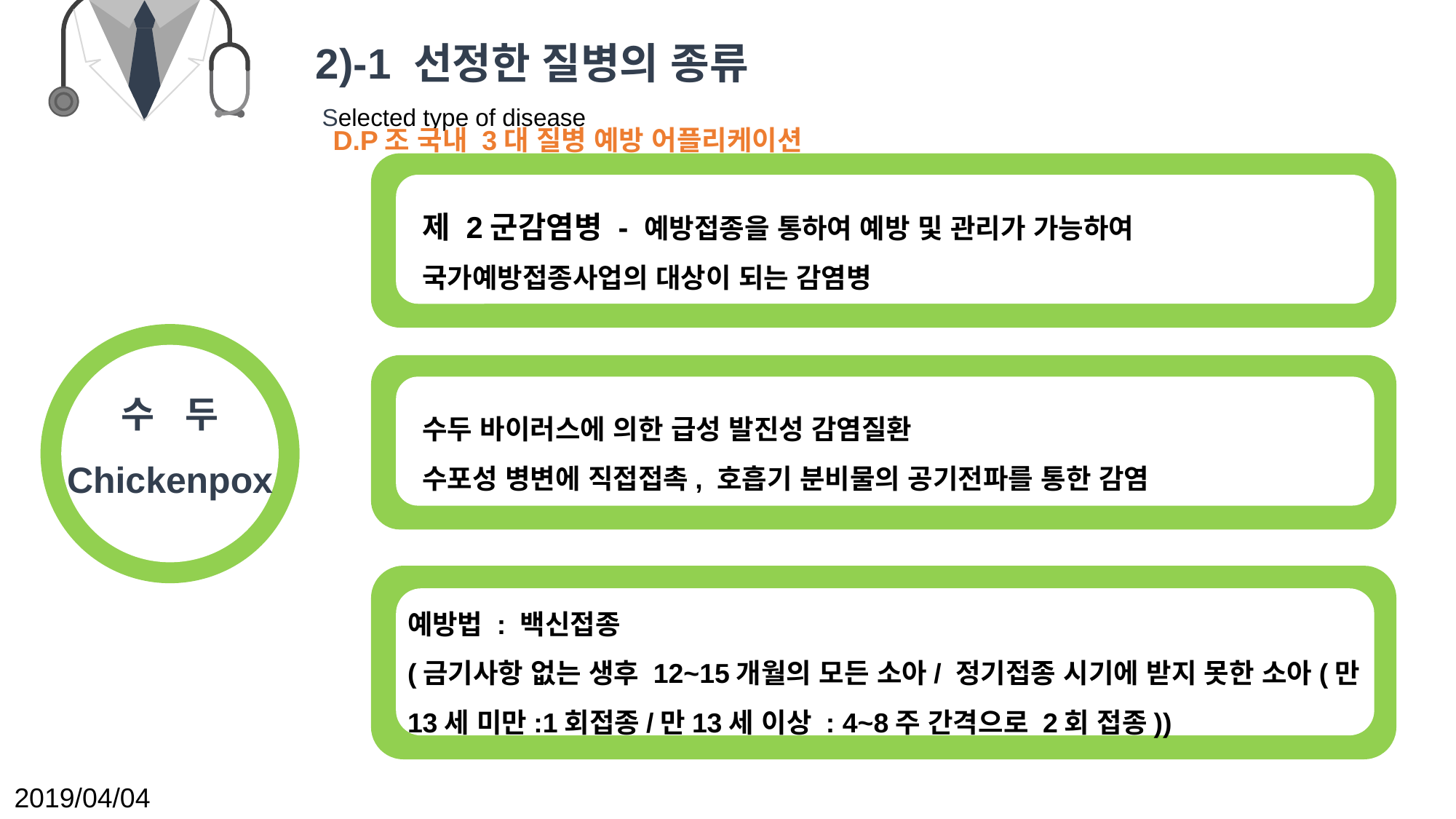

50%
CONTENTS A
2)-1 선정한 질병의 종류
 Selected type of disease
D.P조 국내 3대 질병 예방 어플리케이션

제 2군감염병 - 예방접종을 통하여 예방 및 관리가 가능하여 국가예방접종사업의 대상이 되는 감염병

인플루엔자
-  제3군 감염병(간헐적으로 유행할 가능성이 있어서 계속 감시하고 방역대책의 수립이 필요한 감염병)
매년 겨울철에 유행/ 고위험군에서 이환률 및 사망률의 증가를 초래
원인병원체 : 인플루엔자 바이러스(A, B, C)
감염경로 : 비말매개감염으로 전파
잠복기 : 1~4일(평균2일)
예방법 : 백신(생후6개월~만8세소아:1or2회 접종/ 만9세이상~성인 :1회 접종)

제2군감염병(예방접종을 통하여 예방 및 관리가 가능하여 국가예방접종사업의 대상이 되는 감염병)
홍역
홍역 바이러스 감염에 의한 급성 발열성 발진성 질환
증상 : 고열, 기침, 콧물, 결막염, 구강점막에 반점에 이은 특징적인 홍반성
합병증 : 설사, 중이염, 기관지염, 모세기관지염, 크룹, 기관지 폐렴 등
예방법 : 백신(2회-1차:생후12~15개월/2차:만4~6세)
주의 사항
    1. 홍역을 앓았더라도 풍진과 유행성이하선염 예방을 위해 MMR백신을 2회 접종을 완료해야함
    2. 생백신은 태아에게 영향을 끼칠 수 있음으로 MMR접종후 4주간은 임심을 피해야 함.
수두
수두 바이러스에 의한 급성 발진성 감염질환
수포성 병변에 직접접촉, 호흡기 분비물의 공기전파를 통한 감염
예방법 : 백신(금기사항 없는 생후 12~15개월의 모든 소아/ 따라잡기 접종-정기접종 시기에 접종을 받지 못한 소아(만13세 미만:1회접종/만13세 이상 : 4~8주 간격으로 2회 접종))
주의사항과 특이점
    1. 전에 수두를 앓은 경우 수두환자와 접촉하더라도 감염되지 않으니, 드물게 면역이 저하된 경우 앓을 수 있음
    2. 수두의 면역이 있더라도 수두바이러스는 면역력이 떨어진 경우 대상포진으로 나타나게 됨.

수   두
Chickenpox

수두 바이러스에 의한 급성 발진성 감염질환
수포성 병변에 직접접촉, 호흡기 분비물의 공기전파를 통한 감염

예방법 : 백신접종
(금기사항 없는 생후 12~15개월의 모든 소아/ 정기접종 시기에 받지 못한 소아(만13세 미만:1회접종/만13세 이상 : 4~8주 간격으로 2회 접종))

2019/04/04